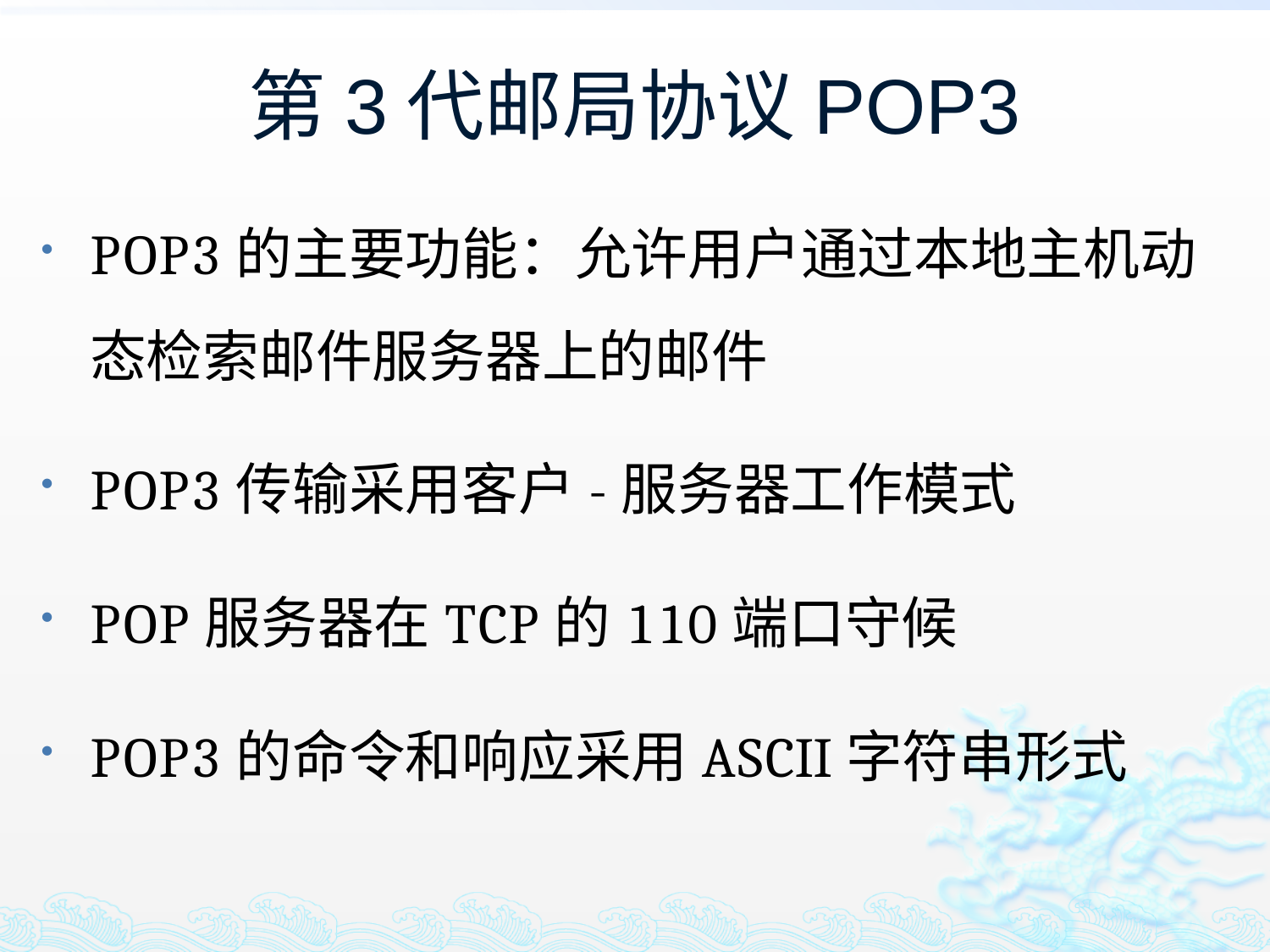

# 第3代邮局协议POP3
POP3的主要功能：允许用户通过本地主机动态检索邮件服务器上的邮件
POP3传输采用客户-服务器工作模式
POP服务器在TCP的110端口守候
POP3的命令和响应采用ASCII字符串形式